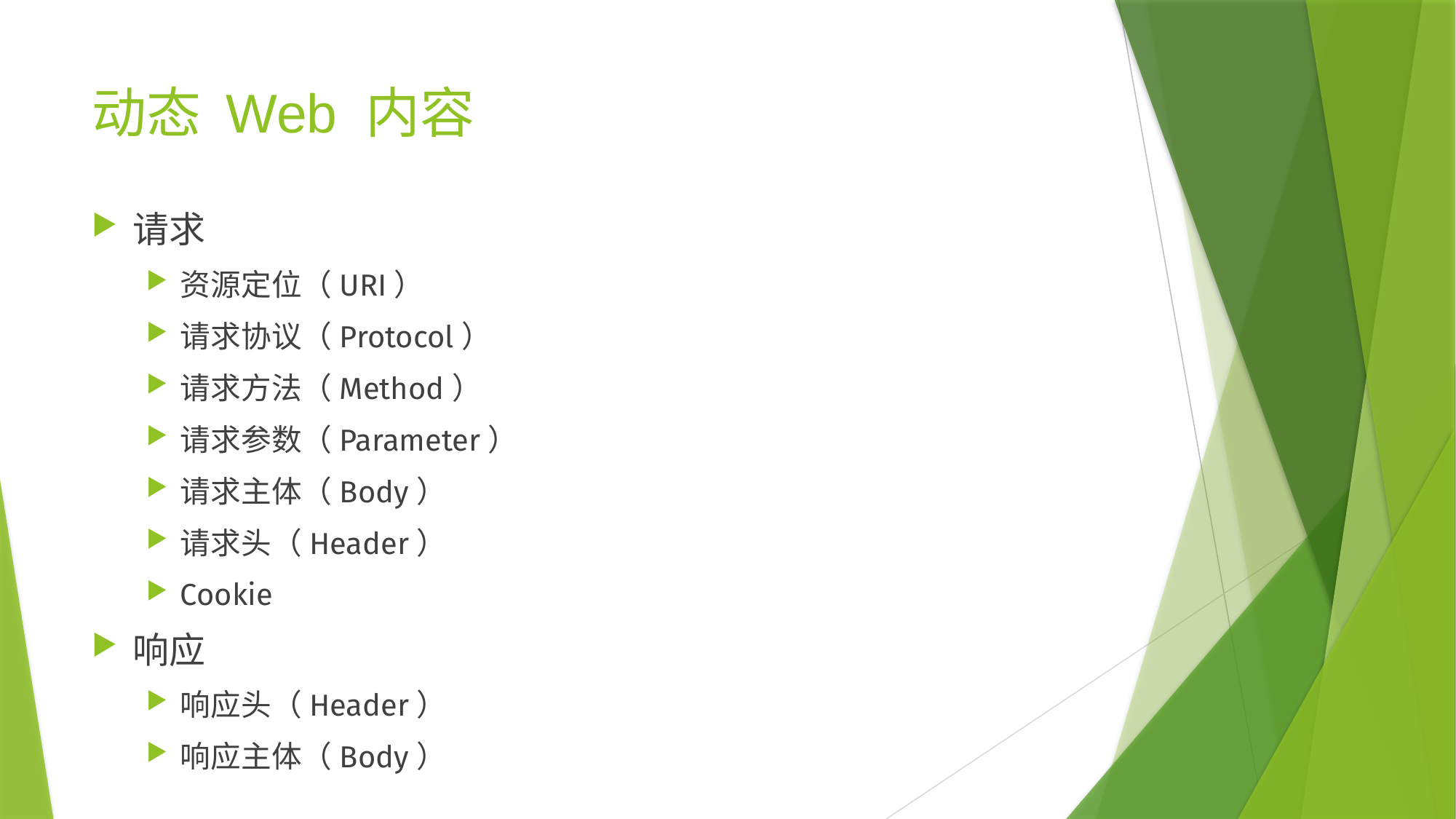

# 动态 Web 内容
请求
资源定位（URI）
请求协议（Protocol）
请求方法（Method）
请求参数（Parameter）
请求主体（Body）
请求头（Header）
Cookie
响应
响应头（Header）
响应主体（Body）